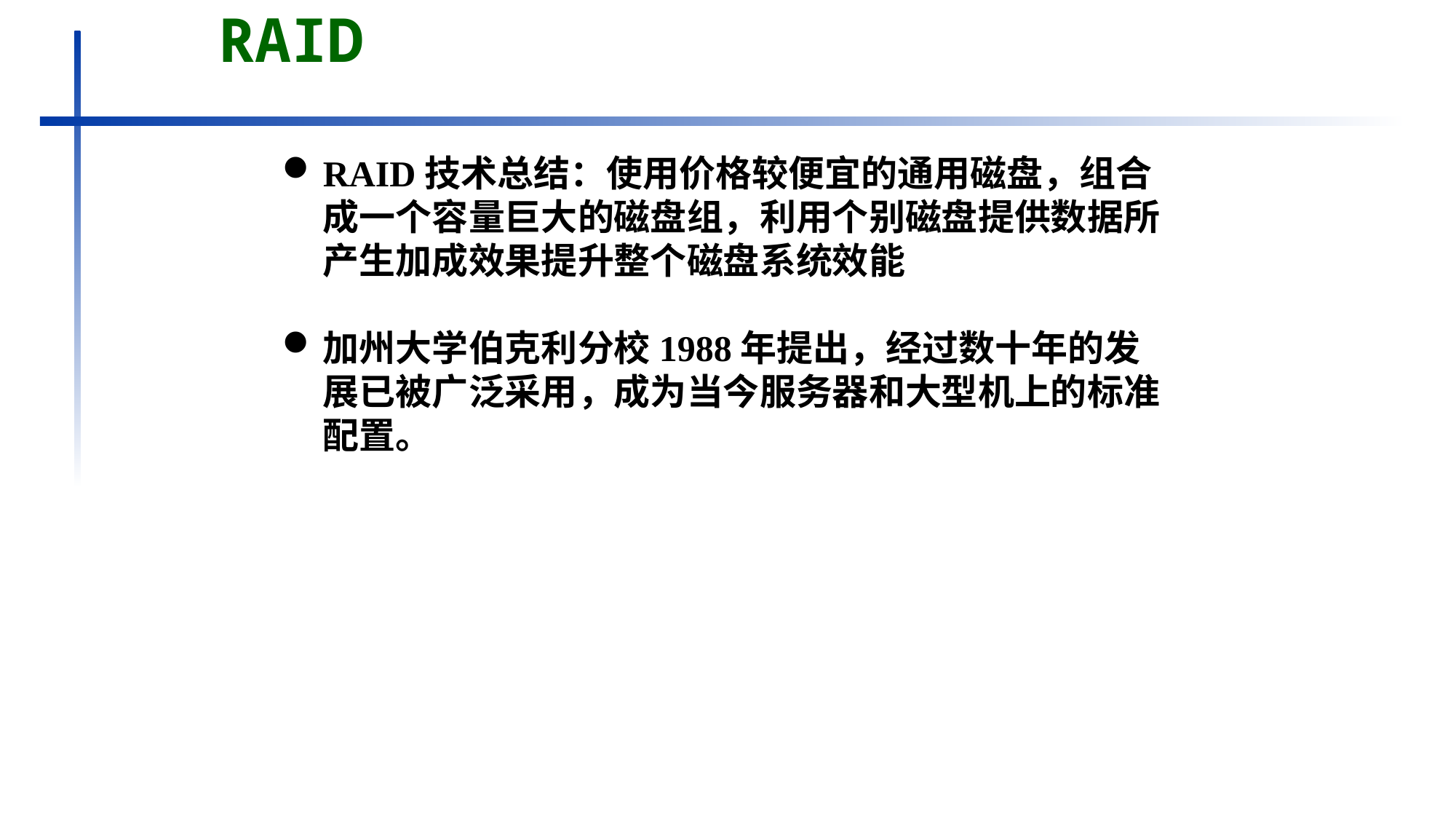

RAID
RAID技术总结：使用价格较便宜的通用磁盘，组合成一个容量巨大的磁盘组，利用个别磁盘提供数据所产生加成效果提升整个磁盘系统效能

加州大学伯克利分校1988年提出，经过数十年的发展已被广泛采用，成为当今服务器和大型机上的标准配置。